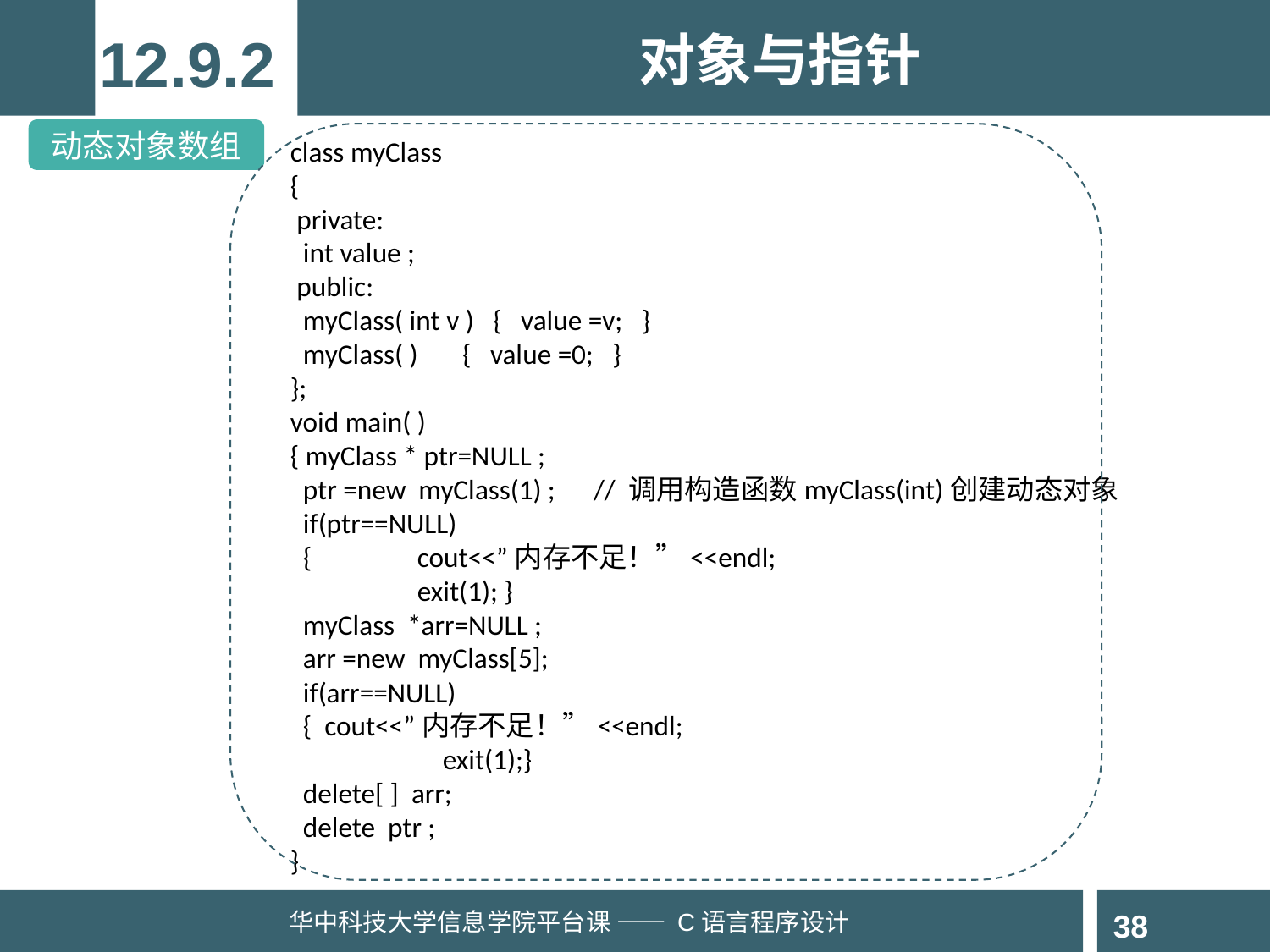

12.9.2
对象与指针
动态对象数组

class myClass
{
 private:
  int value ;
 public:
  myClass( int v )   {   value =v;   }
  myClass( )       {   value =0;   }
};
void main( )
{ myClass * ptr=NULL ;
  ptr =new  myClass(1) ;      // 调用构造函数myClass(int)创建动态对象
  if(ptr==NULL)
  { 	cout<<”内存不足！”<<endl;
  	exit(1); }
  myClass  *arr=NULL ;
  arr =new  myClass[5];
  if(arr==NULL)
  {  cout<<”内存不足！”<<endl;
	    exit(1);}
  delete[ ]  arr;
  delete  ptr ;
}